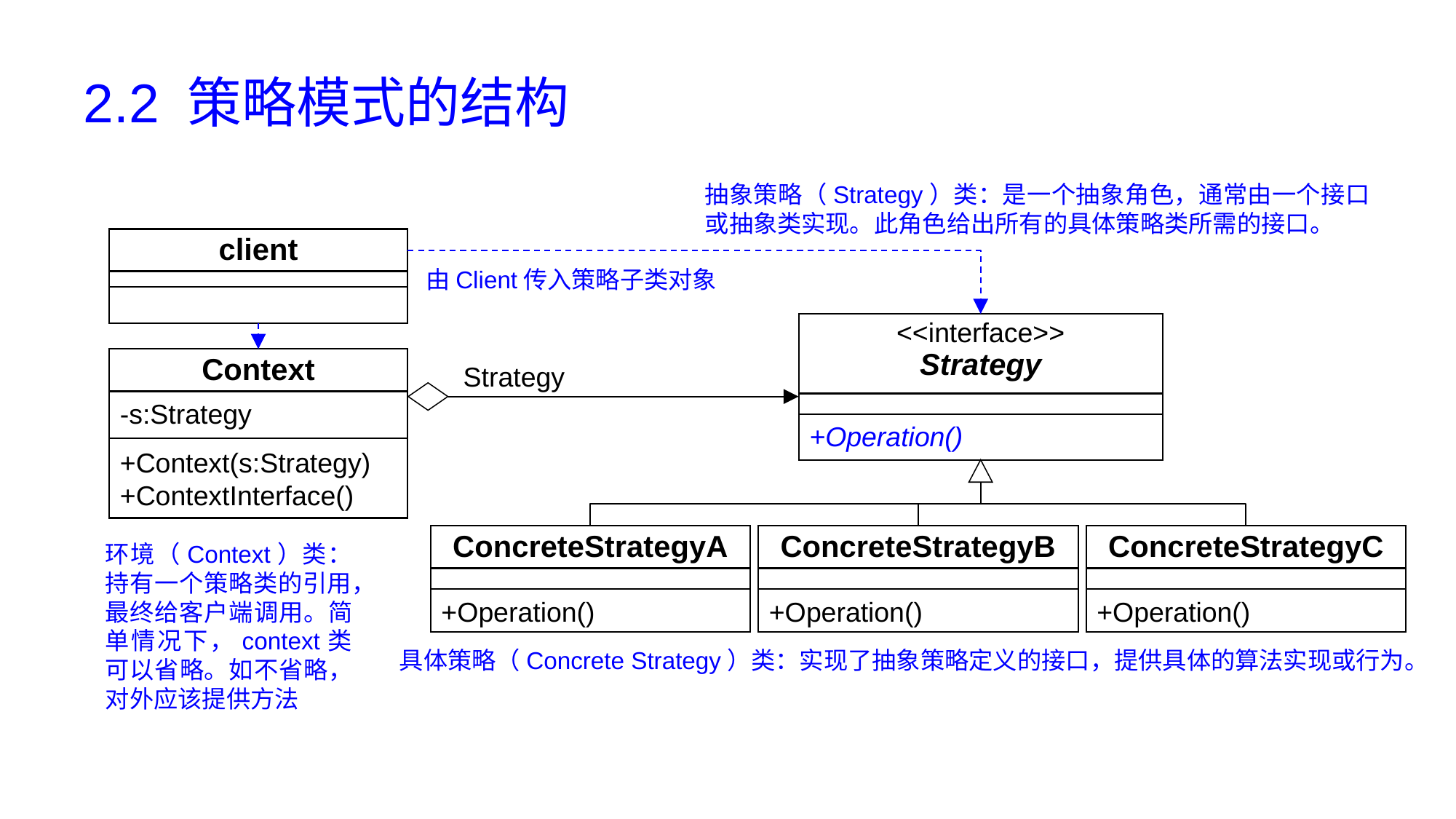

# 2.2 策略模式的结构
抽象策略（Strategy）类：是一个抽象角色，通常由一个接口或抽象类实现。此角色给出所有的具体策略类所需的接口。
client

由Client传入策略子类对象
<<interface>>
Strategy

+Operation()
Context
Strategy

-s:Strategy
+Context(s:Strategy)
+ContextInterface()

ConcreteStrategyA

+Operation()
ConcreteStrategyB

+Operation()
ConcreteStrategyC

+Operation()
环境（Context）类：持有一个策略类的引用，最终给客户端调用。简单情况下，context类可以省略。如不省略，对外应该提供方法
具体策略（Concrete Strategy）类：实现了抽象策略定义的接口，提供具体的算法实现或行为。
24